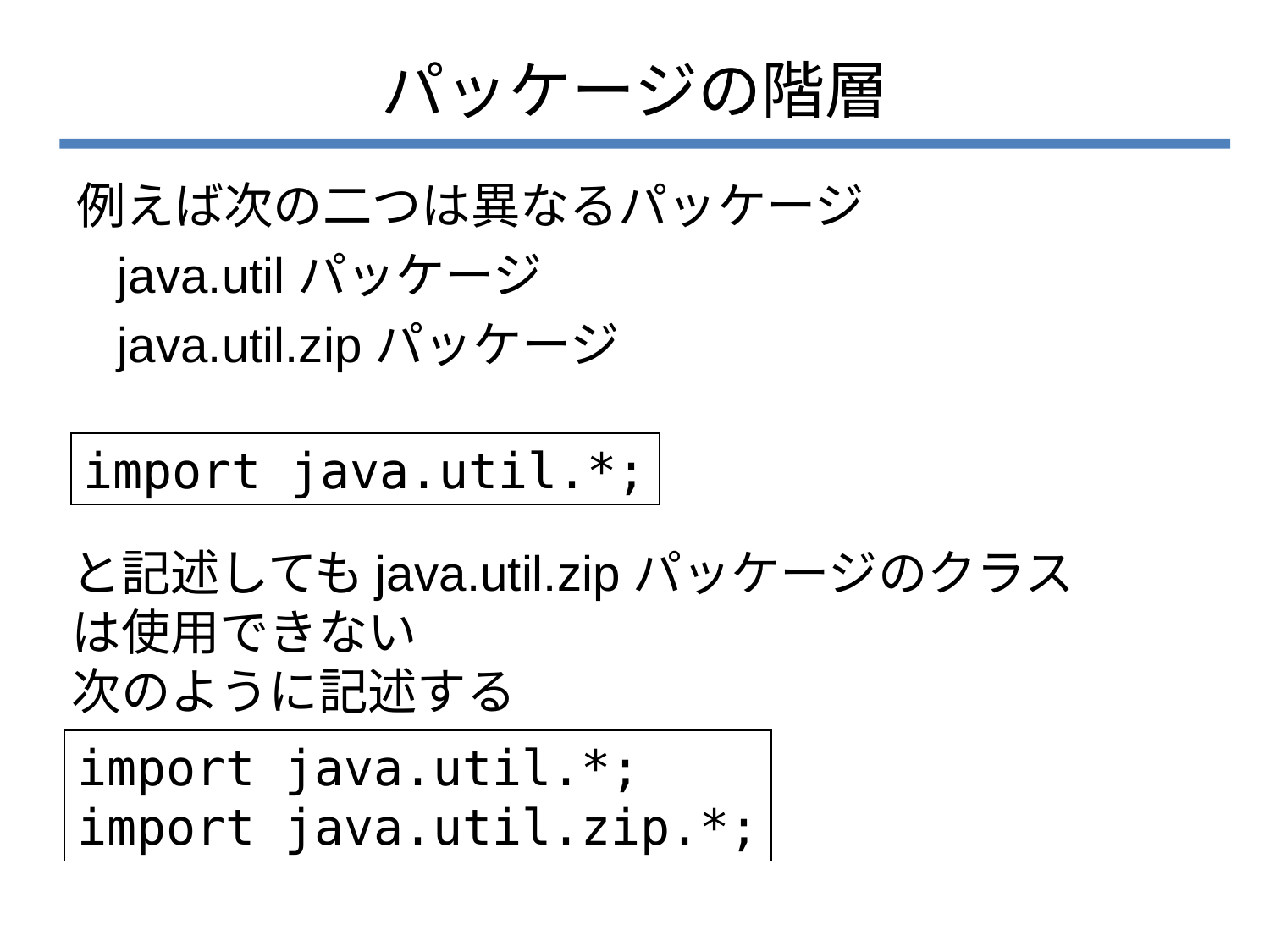

# パッケージの階層
例えば次の二つは異なるパッケージ
   java.utilパッケージ
   java.util.zipパッケージ

import java.util.*;
と記述してもjava.util.zipパッケージのクラスは使用できない
次のように記述する
import java.util.*;
import java.util.zip.*;